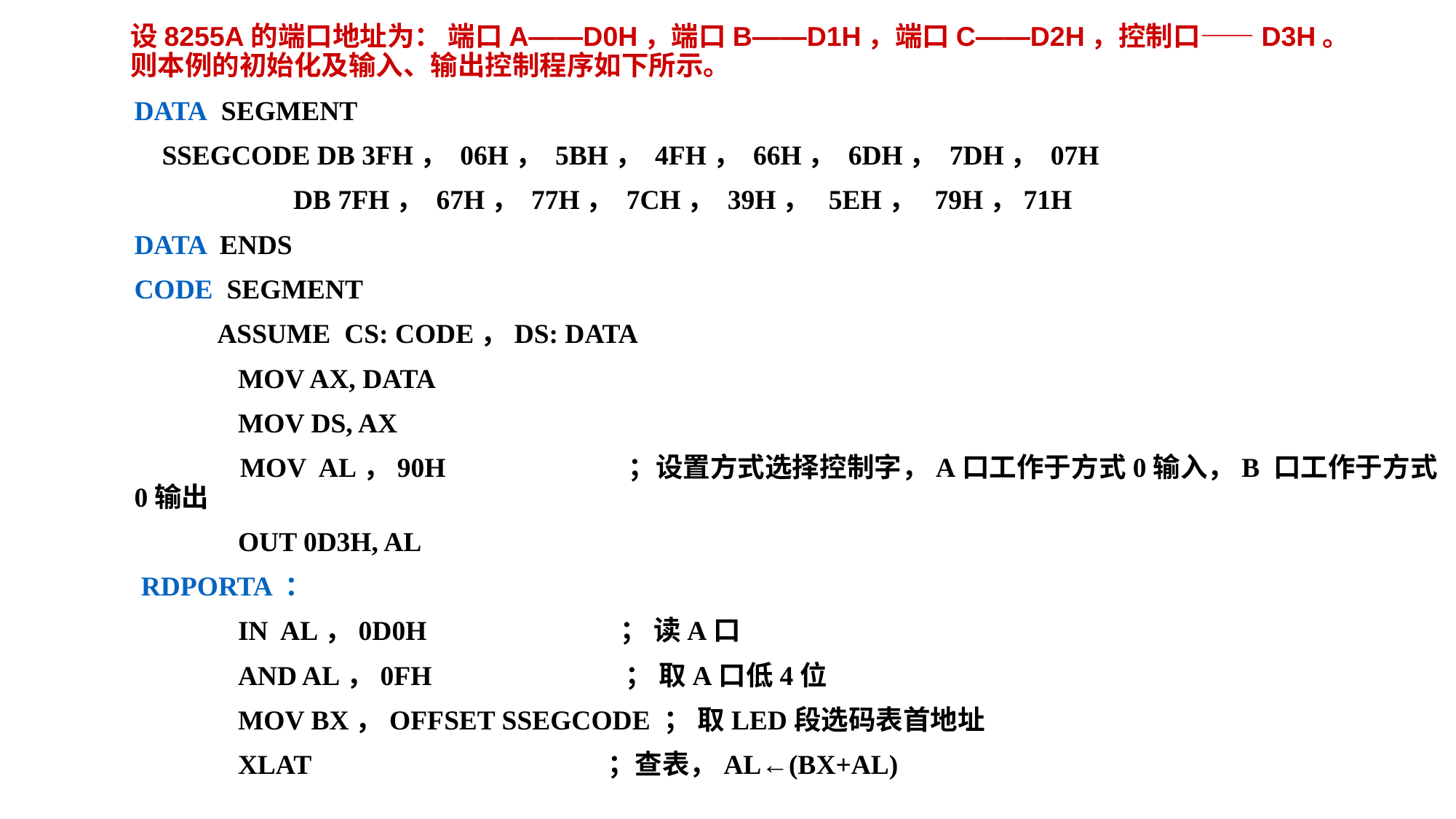

设8255A的端口地址为： 端口A——D0H，端口B——D1H，端口C——D2H，控制口——D3H。则本例的初始化及输入、输出控制程序如下所示。
DATA  SEGMENT
    SSEGCODE DB 3FH， 06H， 5BH， 4FH， 66H， 6DH， 7DH， 07H
                       DB 7FH， 67H， 77H， 7CH， 39H，  5EH，  79H，71H
DATA  ENDS
CODE  SEGMENT
            ASSUME  CS: CODE，DS: DATA
               MOV AX, DATA
               MOV DS, AX
               MOV  AL，90H                         ；设置方式选择控制字，A口工作于方式0输入，B 口工作于方式0输出
               OUT 0D3H, AL
 RDPORTA ：
               IN  AL，0D0H                           ； 读A口
               AND AL，0FH                           ； 取A口低4位
               MOV BX，OFFSET SSEGCODE ； 取LED段选码表首地址
               XLAT                                          ；查表，AL←(BX+AL)